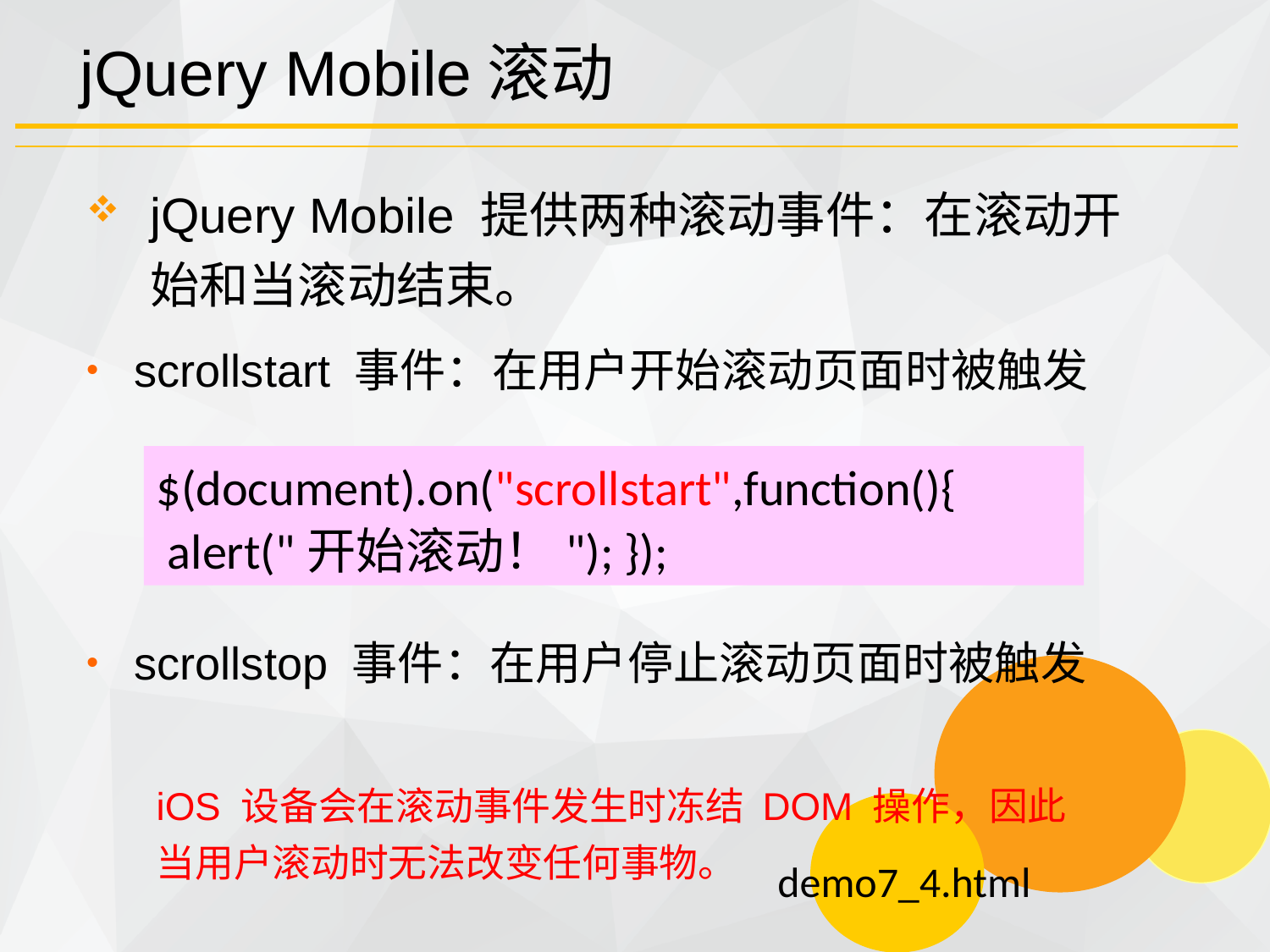

# jQuery Mobile滚动
jQuery Mobile 提供两种滚动事件：在滚动开始和当滚动结束。
scrollstart 事件：在用户开始滚动页面时被触发

scrollstop 事件：在用户停止滚动页面时被触发

$(document).on("scrollstart",function(){
 alert("开始滚动！"); });
iOS 设备会在滚动事件发生时冻结 DOM 操作，因此当用户滚动时无法改变任何事物。
demo7_4.html